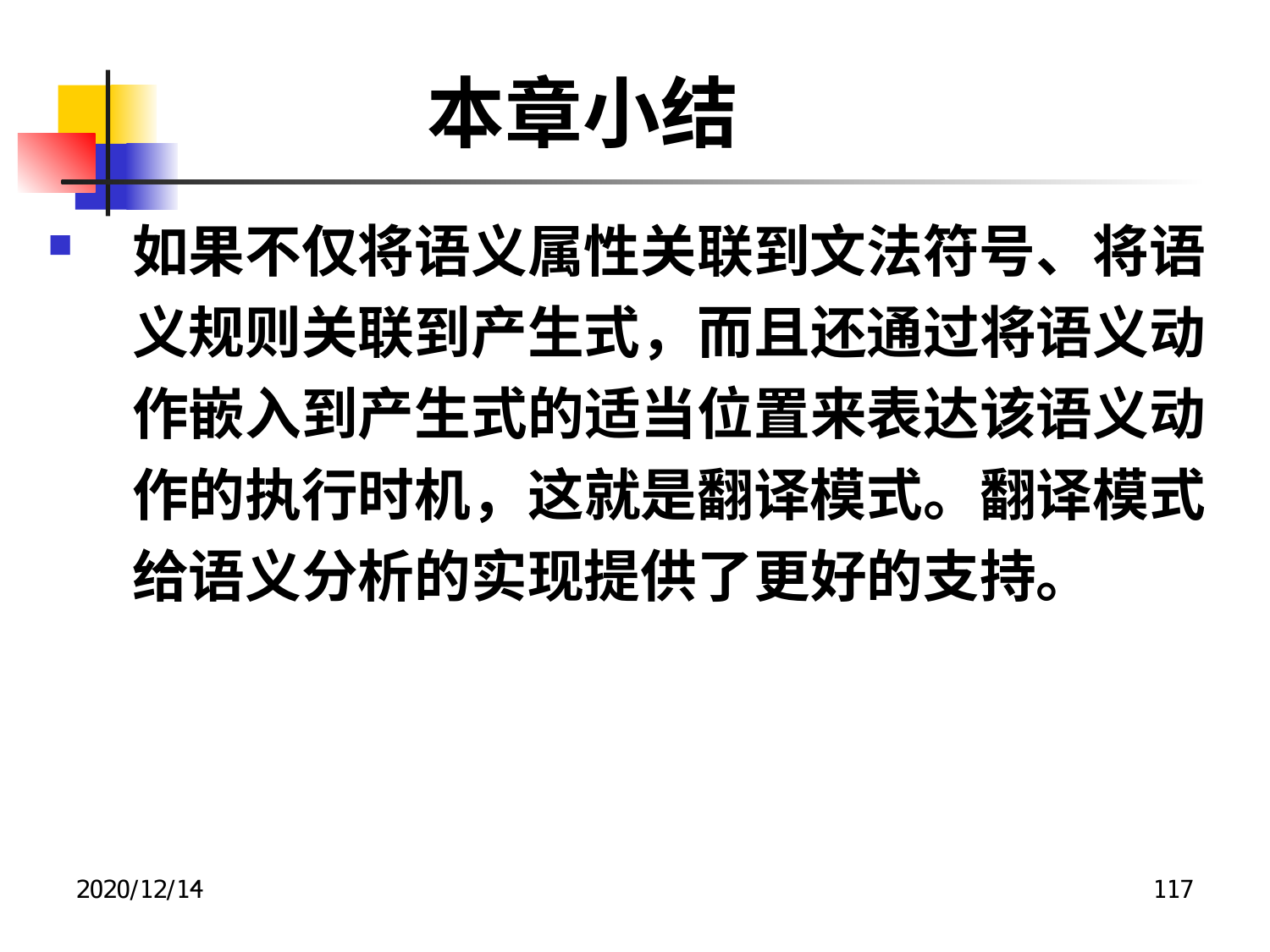

本章小结
如果不仅将语义属性关联到文法符号、将语义规则关联到产生式，而且还通过将语义动作嵌入到产生式的适当位置来表达该语义动作的执行时机，这就是翻译模式。翻译模式给语义分析的实现提供了更好的支持。
2020/12/14
117